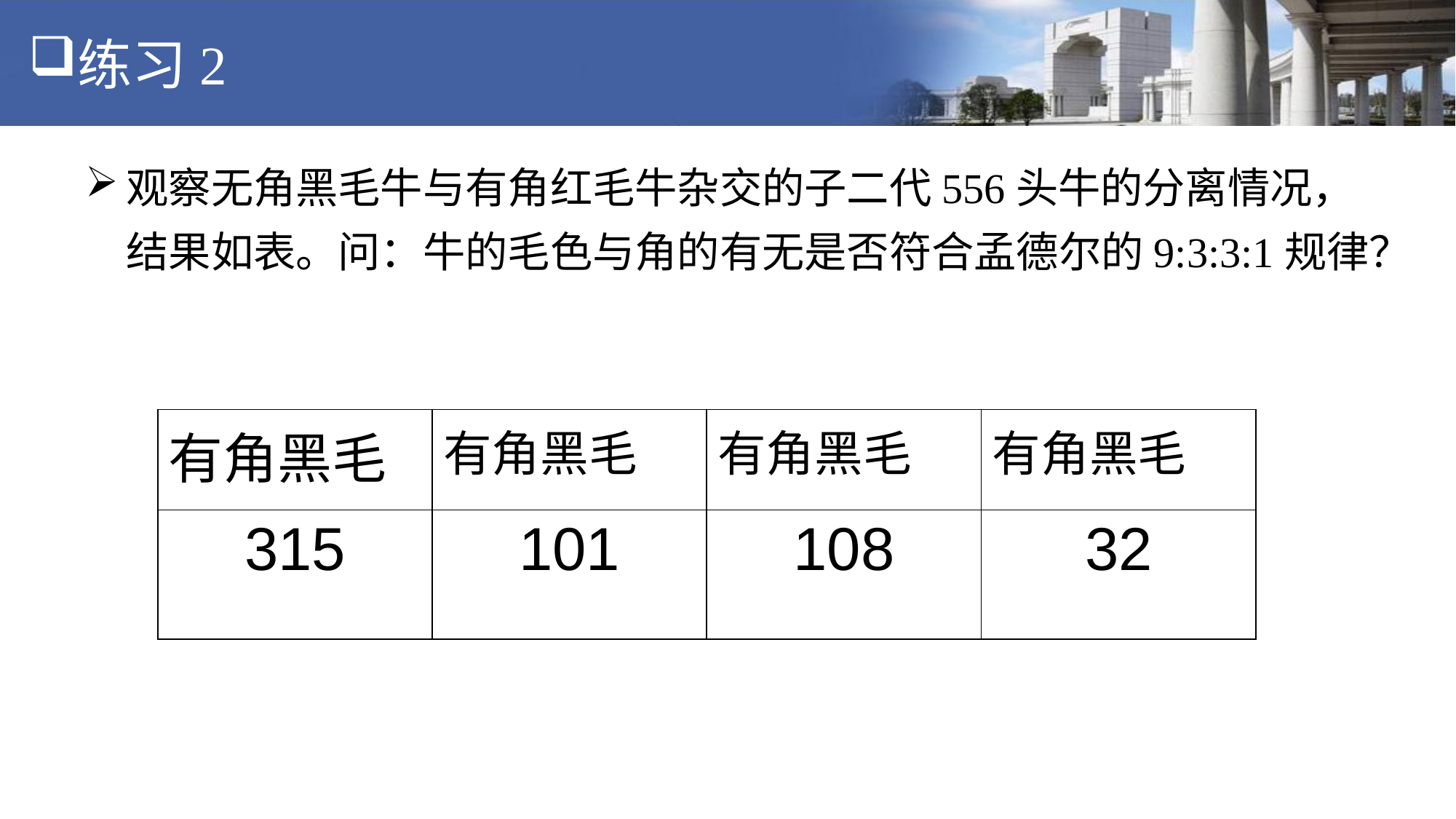

# 练习2
观察无角黑毛牛与有角红毛牛杂交的子二代556头牛的分离情况，结果如表。问：牛的毛色与角的有无是否符合孟德尔的9:3:3:1规律？
| 有角黑毛 | 有角黑毛 | 有角黑毛 | 有角黑毛 |
| --- | --- | --- | --- |
| 315 | 101 | 108 | 32 |